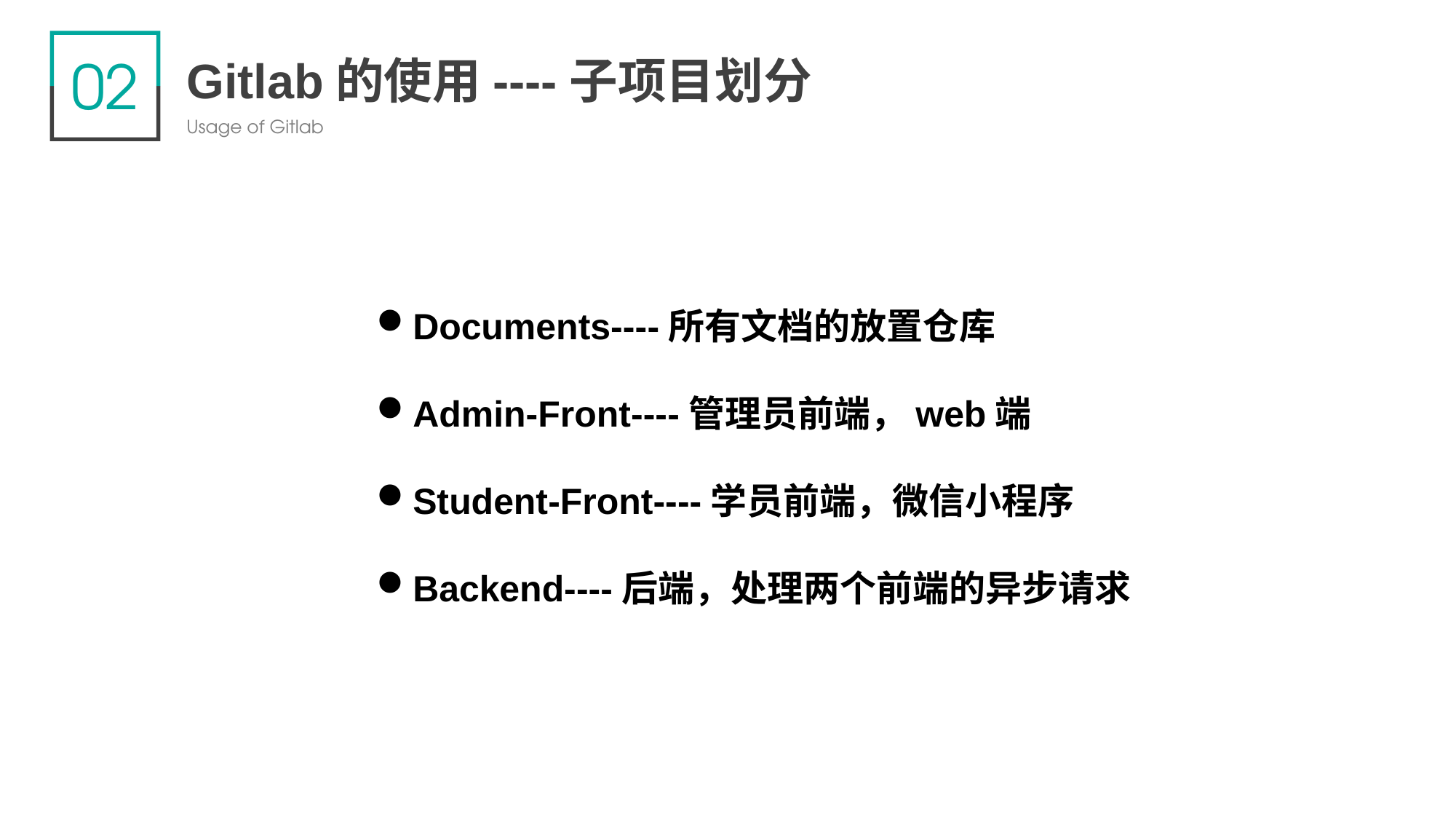

02
Gitlab的使用----子项目划分
Usage of Gitlab

Documents----所有文档的放置仓库
Admin-Front----管理员前端，web端
Student-Front----学员前端，微信小程序
Backend----后端，处理两个前端的异步请求